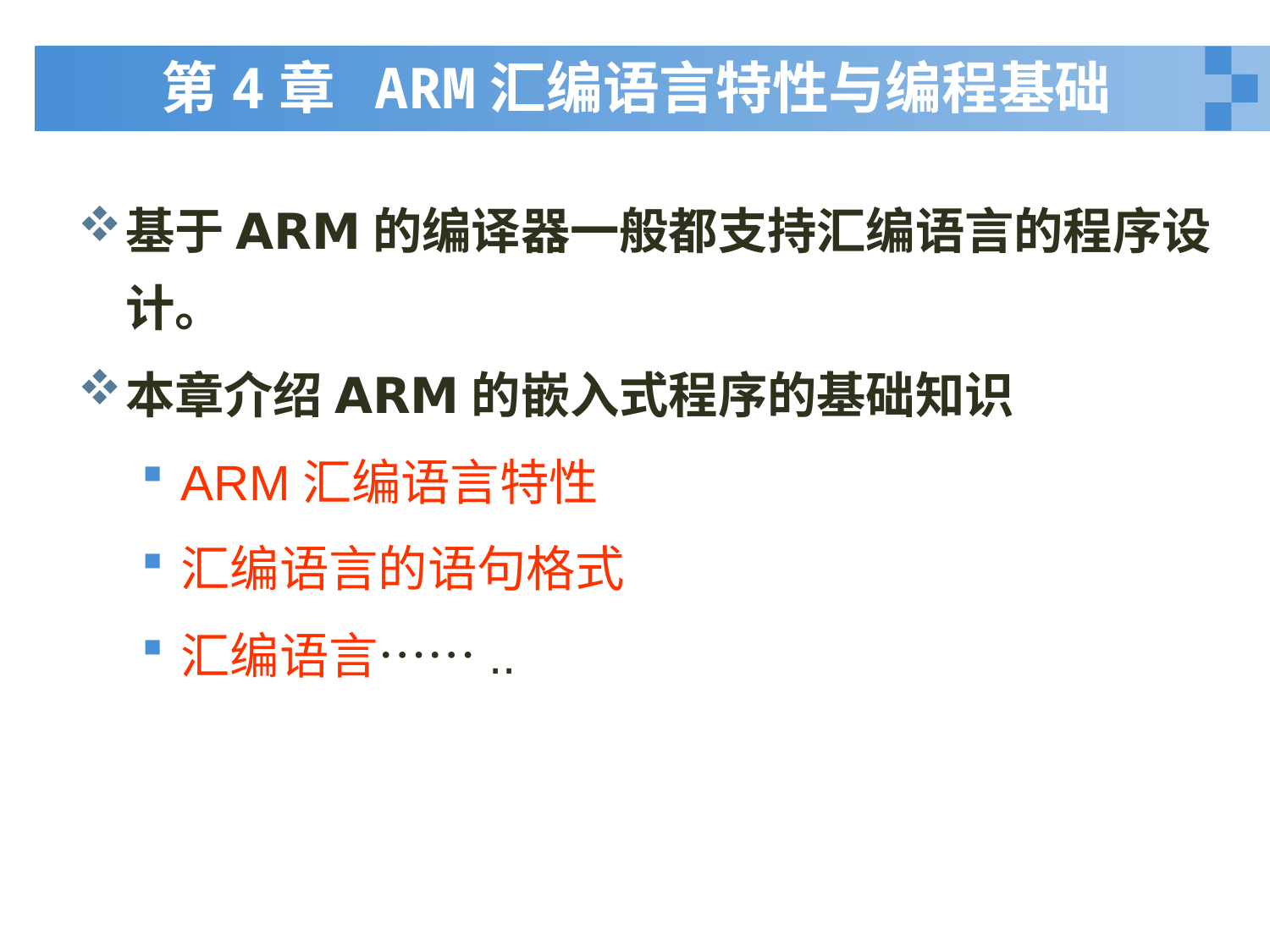

# 第4章  ARM汇编语言特性与编程基础
基于ARM的编译器一般都支持汇编语言的程序设计。
本章介绍ARM的嵌入式程序的基础知识
ARM汇编语言特性
汇编语言的语句格式
汇编语言……..